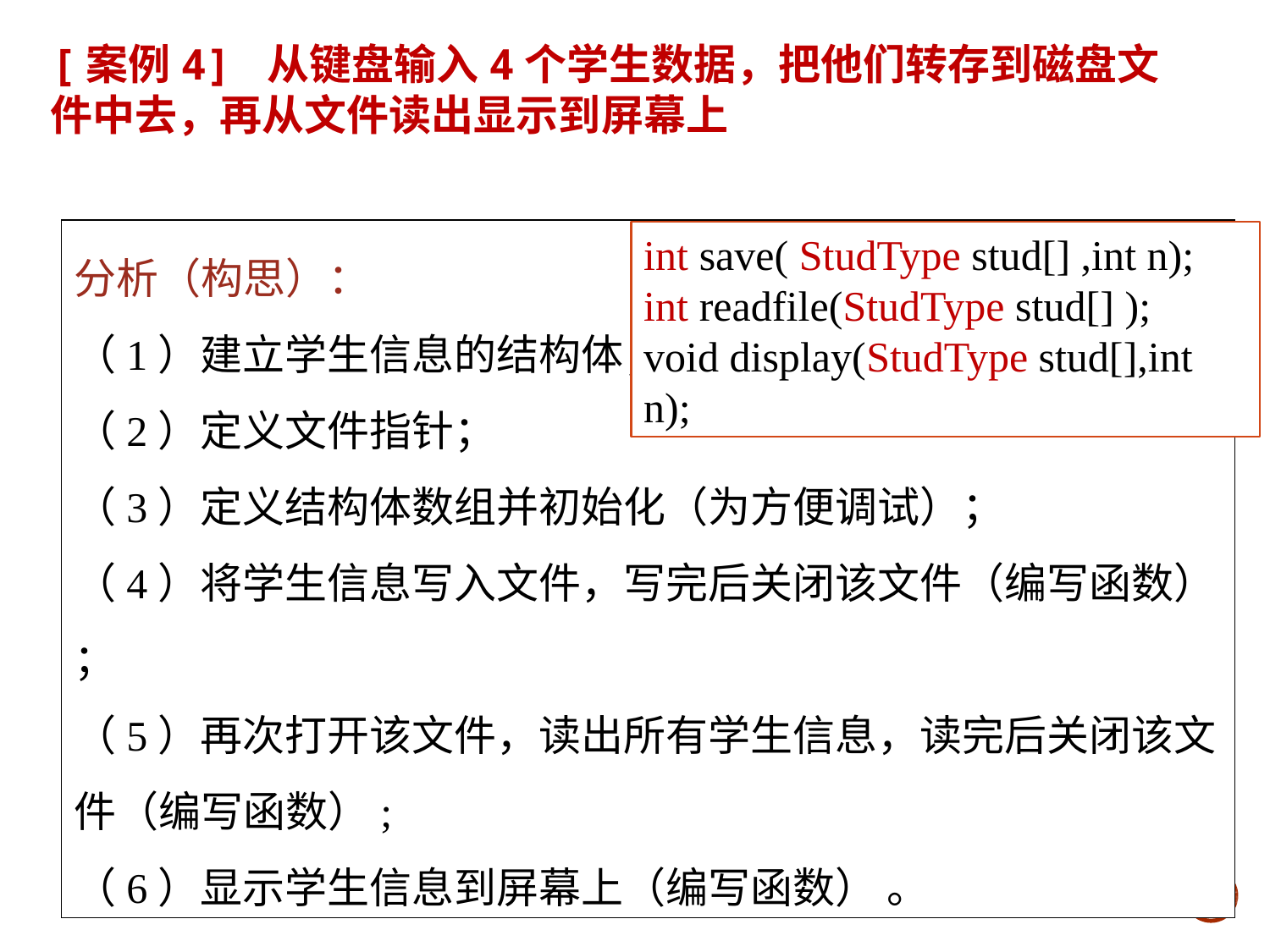

[案例4] 从键盘输入4个学生数据，把他们转存到磁盘文件中去，再从文件读出显示到屏幕上
分析（构思）：
（1）建立学生信息的结构体；
（2）定义文件指针；
（3）定义结构体数组并初始化（为方便调试）；
（4）将学生信息写入文件，写完后关闭该文件（编写函数） ；
（5）再次打开该文件，读出所有学生信息，读完后关闭该文件（编写函数）;
（6）显示学生信息到屏幕上（编写函数） 。
int save( StudType stud[] ,int n);
int readfile(StudType stud[] );
void display(StudType stud[],int n);